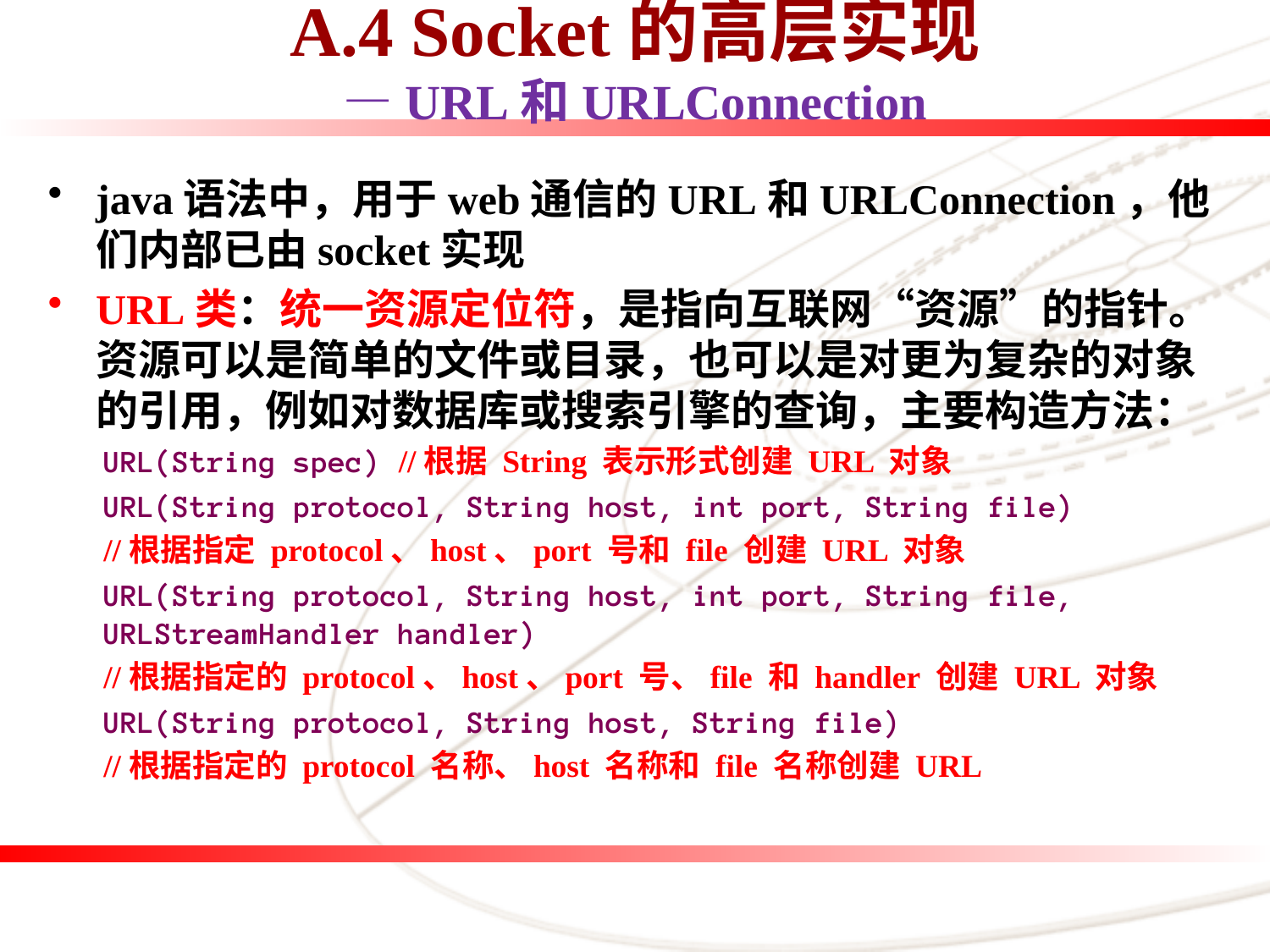

# A.4 Socket的高层实现 —URL和URLConnection
java语法中，用于web通信的URL和URLConnection，他们内部已由socket实现
URL类：统一资源定位符，是指向互联网“资源”的指针。资源可以是简单的文件或目录，也可以是对更为复杂的对象的引用，例如对数据库或搜索引擎的查询，主要构造方法：
URL(String spec) //根据 String 表示形式创建 URL 对象
URL(String protocol, String host, int port, String file)
//根据指定 protocol、host、port 号和 file 创建 URL 对象
URL(String protocol, String host, int port, String file, URLStreamHandler handler)
//根据指定的 protocol、host、port 号、file 和 handler 创建 URL 对象
URL(String protocol, String host, String file)
//根据指定的 protocol 名称、host 名称和 file 名称创建 URL